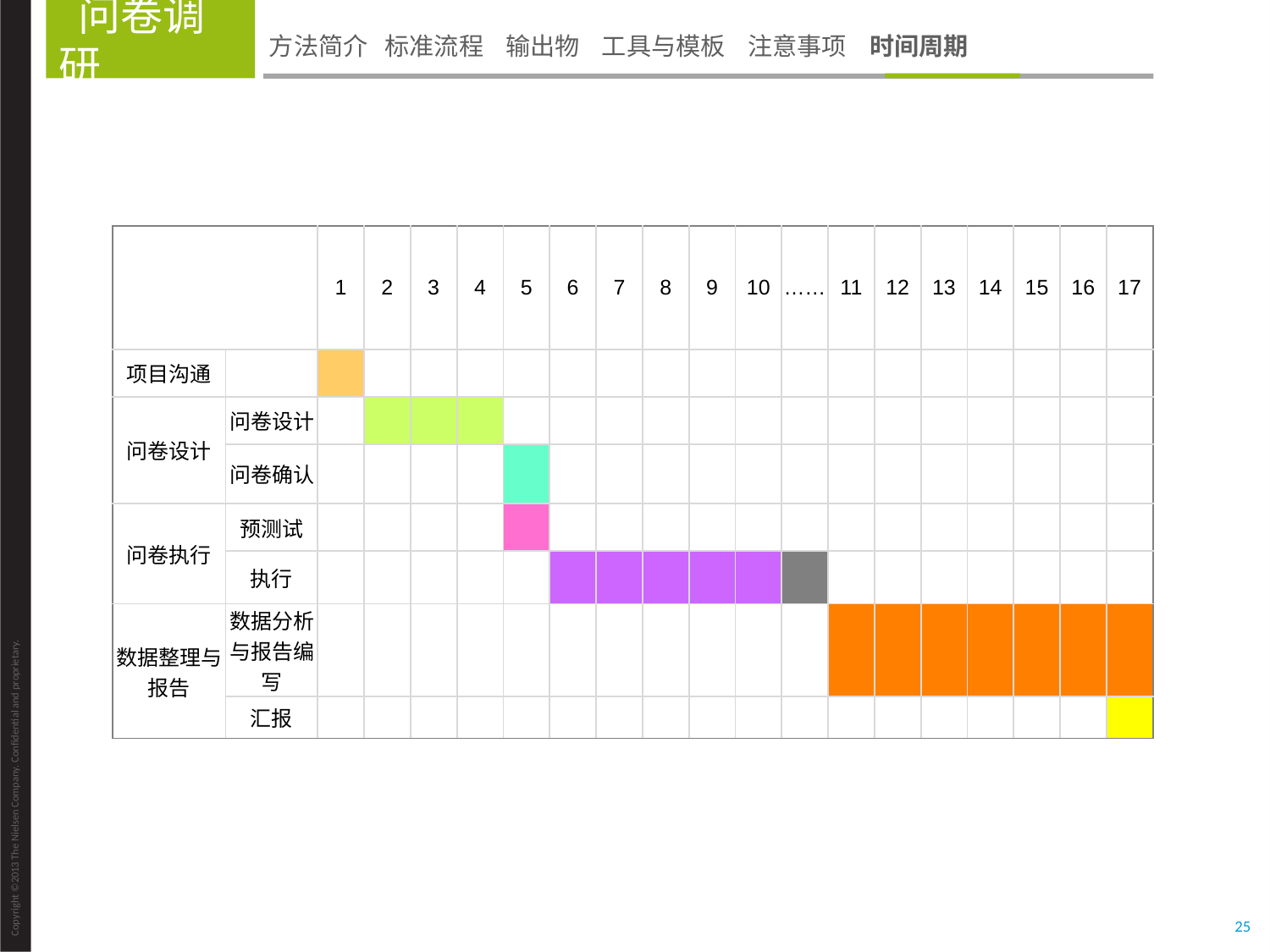

问卷调研
方法简介   标准流程    输出物    工具与模板    注意事项    时间周期

|  |  | 1 | 2 | 3 | 4 | 5 | 6 | 7 | 8 | 9 | 10 | …… | 11 | 12 | 13 | 14 | 15 | 16 | 17 |
| --- | --- | --- | --- | --- | --- | --- | --- | --- | --- | --- | --- | --- | --- | --- | --- | --- | --- | --- | --- |
| 项目沟通 |  |  |  |  |  |  |  |  |  |  |  |  |  |  |  |  |  |  |  |
| 问卷设计 | 问卷设计 |  |  |  |  |  |  |  |  |  |  |  |  |  |  |  |  |  |  |
|  | 问卷确认 |  |  |  |  |  |  |  |  |  |  |  |  |  |  |  |  |  |  |
| 问卷执行 | 预测试 |  |  |  |  |  |  |  |  |  |  |  |  |  |  |  |  |  |  |
|  | 执行 |  |  |  |  |  |  |  |  |  |  |  |  |  |  |  |  |  |  |
| 数据整理与报告 | 数据分析与报告编写 |  |  |  |  |  |  |  |  |  |  |  |  |  |  |  |  |  |  |
|  | 汇报 |  |  |  |  |  |  |  |  |  |  |  |  |  |  |  |  |  |  |